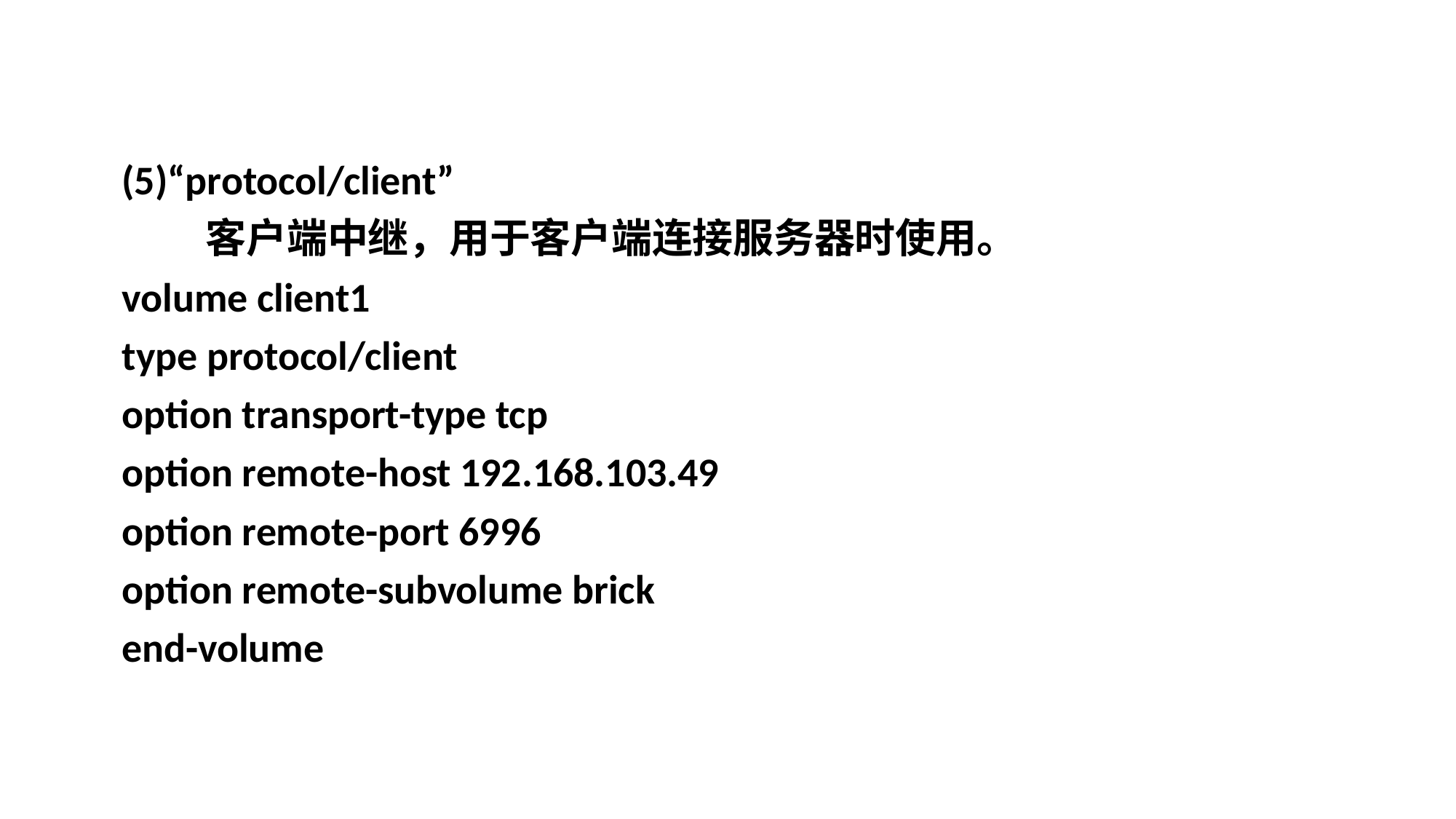

(5)“protocol/client”
        客户端中继，用于客户端连接服务器时使用。
volume client1
type protocol/client
option transport-type tcp
option remote-host 192.168.103.49
option remote-port 6996
option remote-subvolume brick
end-volume